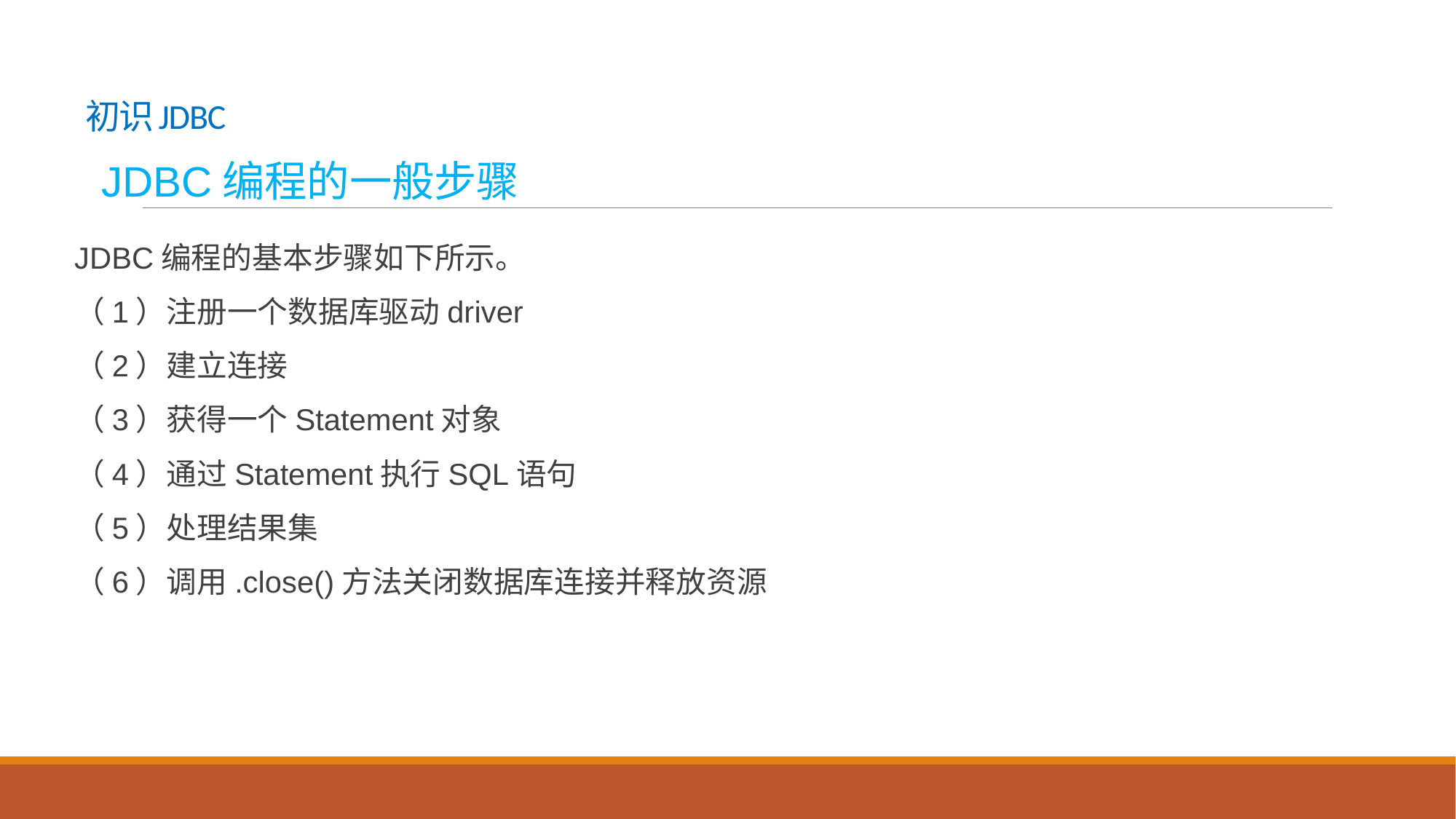

# 初识JDBC
JDBC编程的一般步骤
JDBC编程的基本步骤如下所示。
（1）注册一个数据库驱动driver
（2）建立连接
（3）获得一个Statement对象
（4）通过Statement执行SQL语句
（5）处理结果集
（6）调用.close()方法关闭数据库连接并释放资源